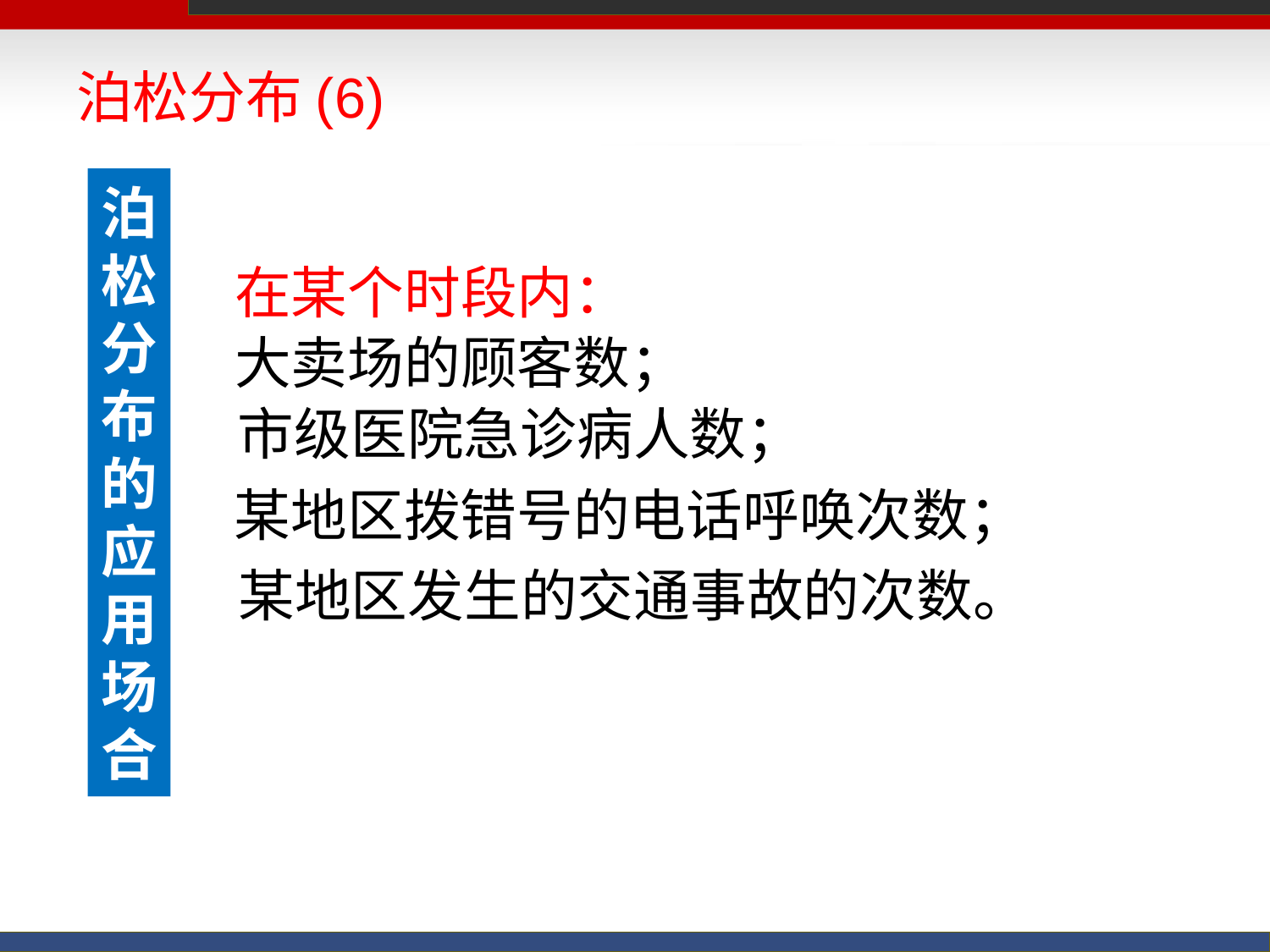

# 泊松分布(6)
泊
松
分
布
的
应
用
场
合
在某个时段内：
大卖场的顾客数；
市级医院急诊病人数；
某地区拨错号的电话呼唤次数；
某地区发生的交通事故的次数。